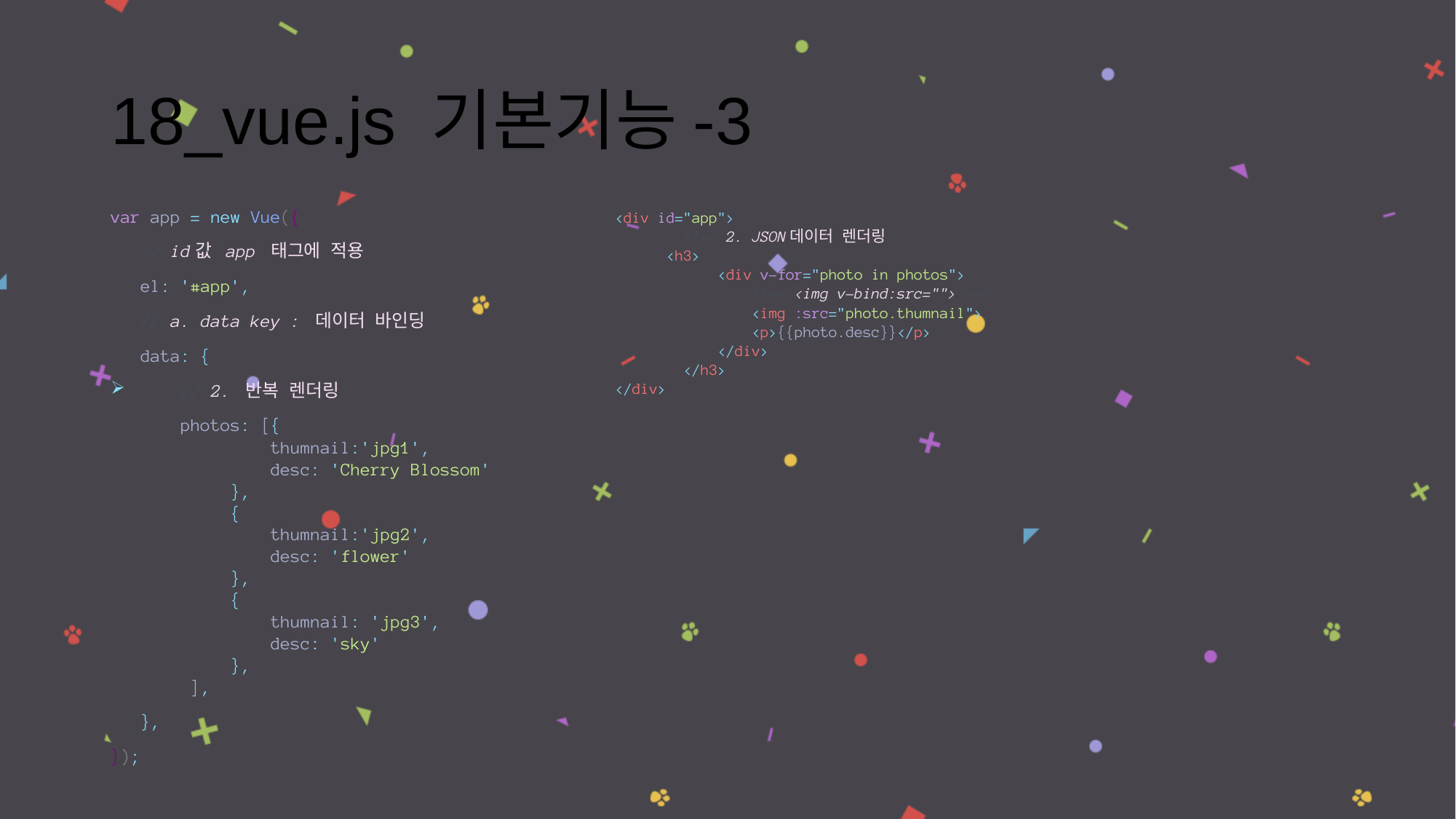

# 18_vue.js 기본기능-3
<div id="app">
        <!-- 2. JSON데이터 렌더링
      <h3>
            <div v-for="photo in photos">
                <!-- <img v-bind:src=""> -->
                <img :src="photo.thumnail">
                <p>{{photo.desc}}</p>
            </div>
        </h3>
</div>

var app = new Vue({
   // id값 app 태그에 적용
   el: '#app',
   // a. data key : 데이터 바인딩
   data: {
    // 2. 반복 렌더링
       photos: [{
                thumnail:'jpg1',
                desc: 'Cherry Blossom'
            },
            {
                thumnail:'jpg2',
                desc: 'flower'
            },
            {
                thumnail: 'jpg3',
                desc: 'sky'
            },
        ],
   },
});